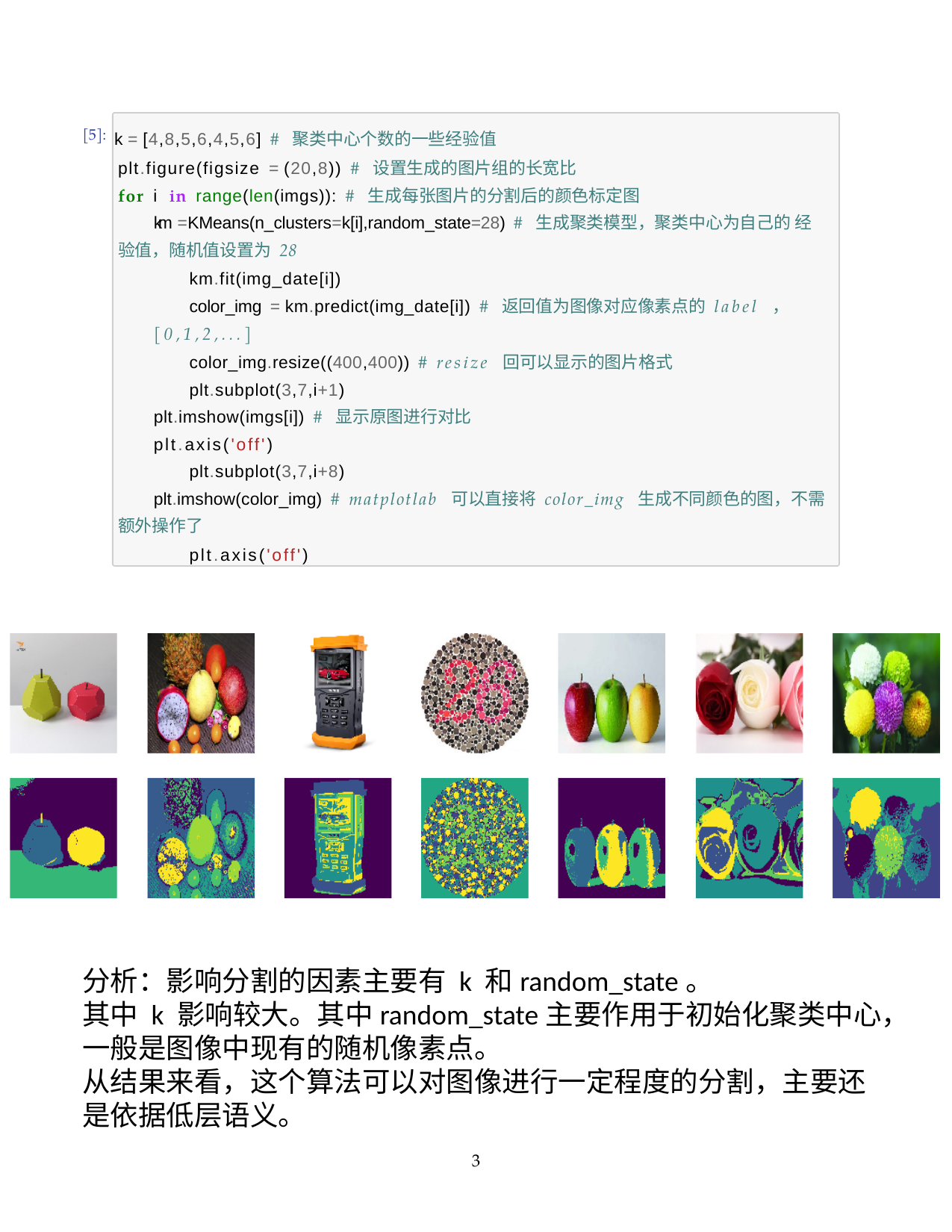

[5]: k = [4,8,5,6,4,5,6] # 聚类中心个数的一些经验值
plt.figure(figsize = (20,8)) # 设置生成的图片组的长宽比
for i in range(len(imgs)): # 生成每张图片的分割后的颜色标定图
km = KMeans(n_clusters=k[i],random_state=28) # 生成聚类模型，聚类中心为自己的 经验值，随机值设置为 28
km.fit(img_date[i])
color_img = km.predict(img_date[i]) # 返回值为图像对应像素点的 label ，
[0,1,2,...]
color_img.resize((400,400)) # resize 回可以显示的图片格式
plt.subplot(3,7,i+1)  plt.imshow(imgs[i]) # 显示原图进行对比 plt.axis('off')
plt.subplot(3,7,i+8)
plt.imshow(color_img) # matplotlab 可以直接将 color_img 生成不同颜色的图，不需 额外操作了
plt.axis('off')

分析：影响分割的因素主要有 k 和random_state。
其中 k 影响较大。其中random_state主要作用于初始化聚类中心，一般是图像中现有的随机像素点。
从结果来看，这个算法可以对图像进行一定程度的分割，主要还是依据低层语义。

3